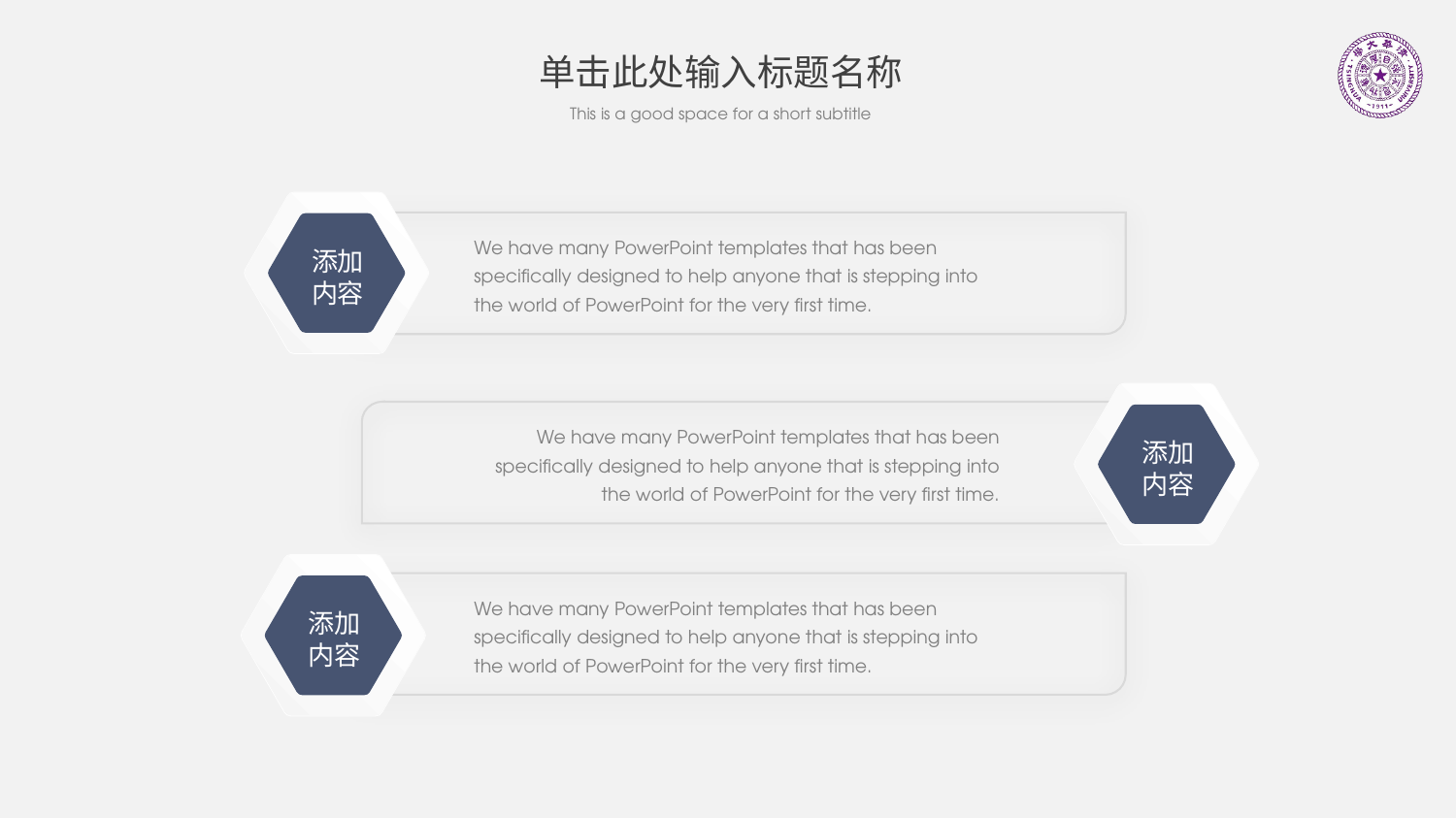

单击此处输入标题名称
This is a good space for a short subtitle

添加
内容

We have many PowerPoint templates that has been specifically designed to help anyone that is stepping into the world of PowerPoint for the very first time.

添加
内容

We have many PowerPoint templates that has been specifically designed to help anyone that is stepping into the world of PowerPoint for the very first time.

添加
内容

We have many PowerPoint templates that has been specifically designed to help anyone that is stepping into the world of PowerPoint for the very first time.